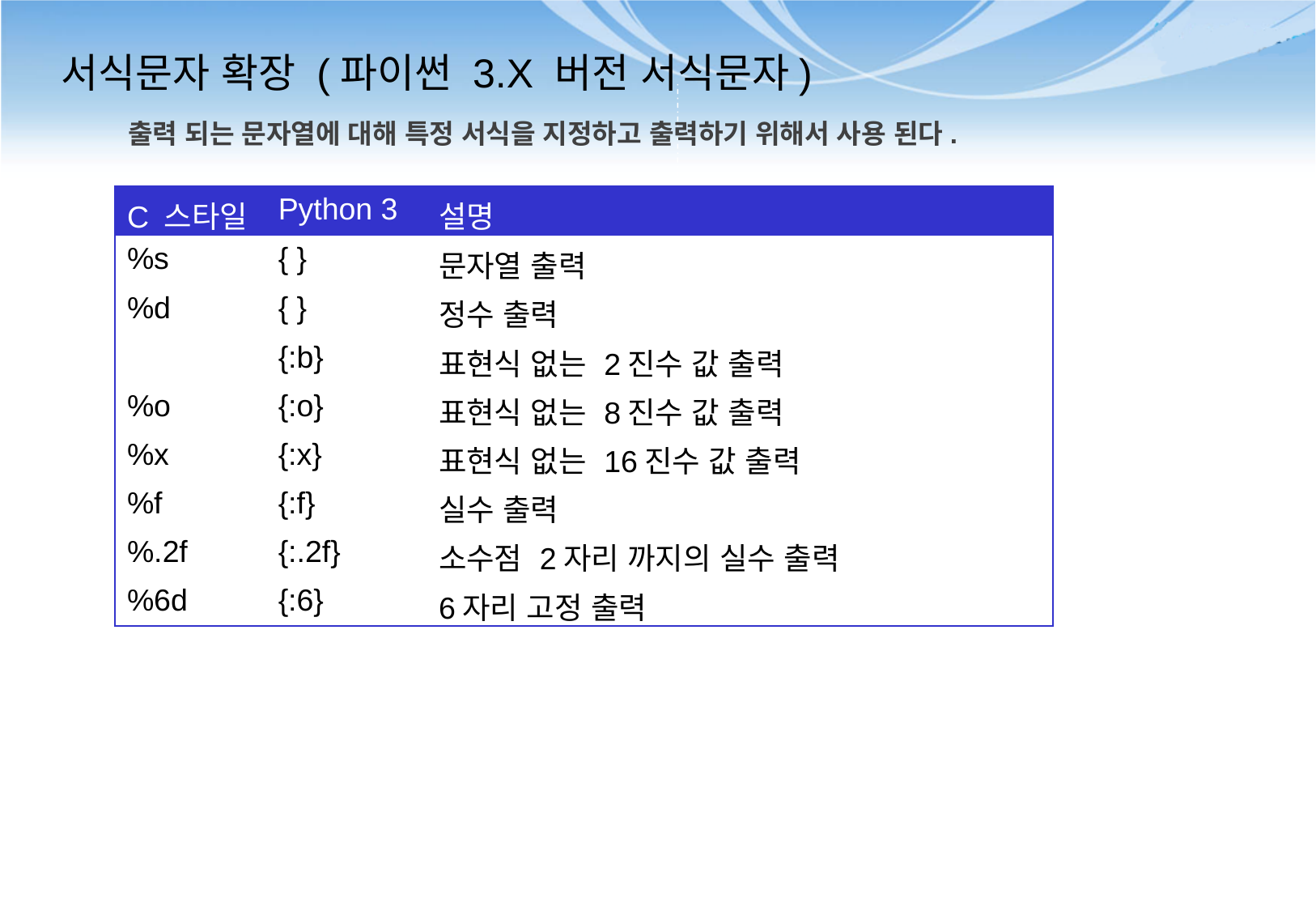

# 서식문자 확장 (파이썬 3.X 버전 서식문자)

출력 되는 문자열에 대해 특정 서식을 지정하고 출력하기 위해서 사용 된다.
| C 스타일 | Python 3 | 설명 |
| --- | --- | --- |
| %s | { } | 문자열 출력 |
| %d | { } | 정수 출력 |
|  | {:b} | 표현식 없는 2진수 값 출력 |
| %o | {:o} | 표현식 없는 8진수 값 출력 |
| %x | {:x} | 표현식 없는 16진수 값 출력 |
| %f | {:f} | 실수 출력 |
| %.2f | {:.2f} | 소수점 2자리 까지의 실수 출력 |
| %6d | {:6} | 6자리 고정 출력 |